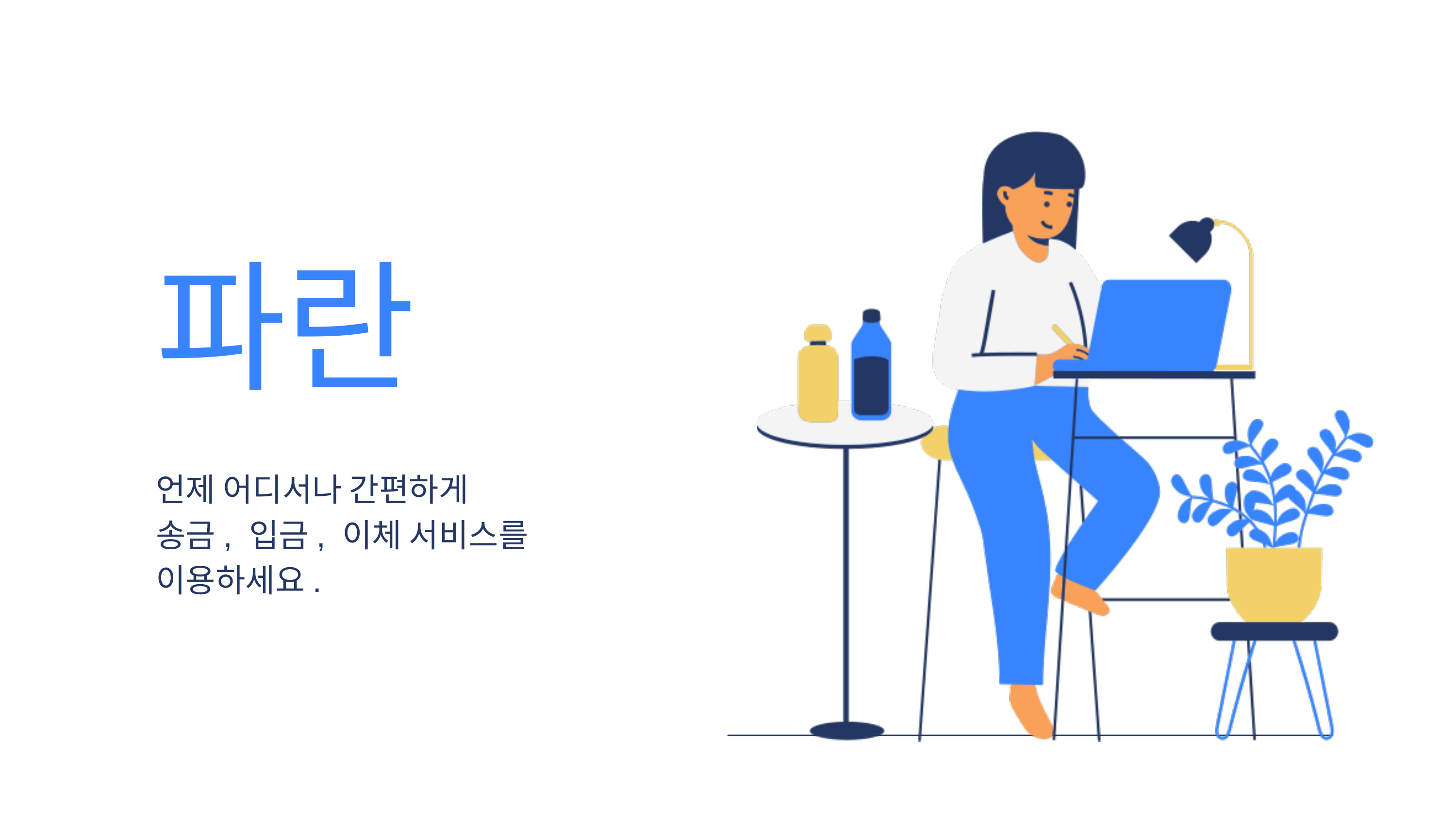

파란
언제 어디서나 간편하게
송금, 입금, 이체 서비스를 이용하세요.